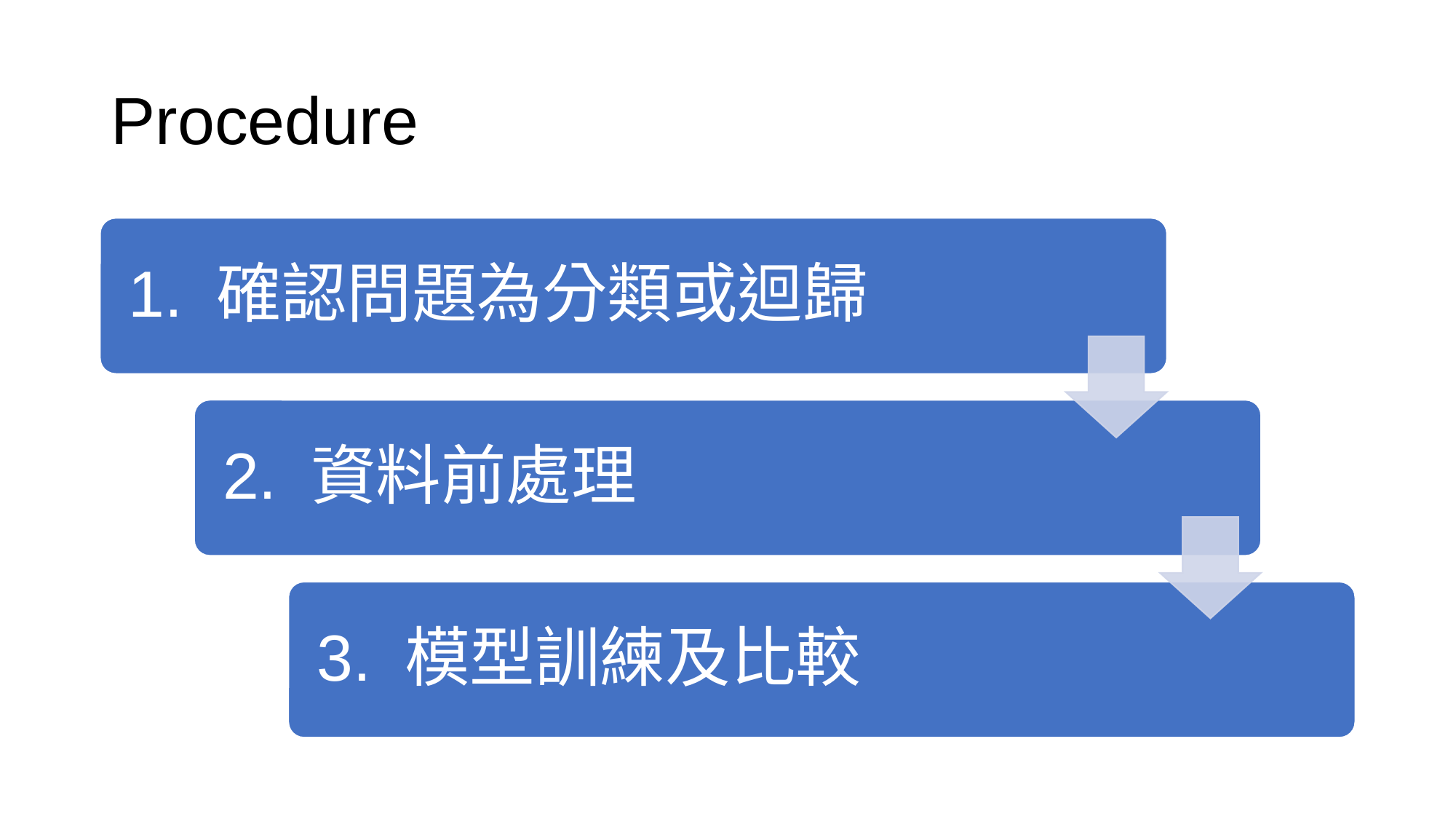

# Procedure
1. 確認問題為分類或迴歸
2. 資料前處理
3. 模型訓練及比較